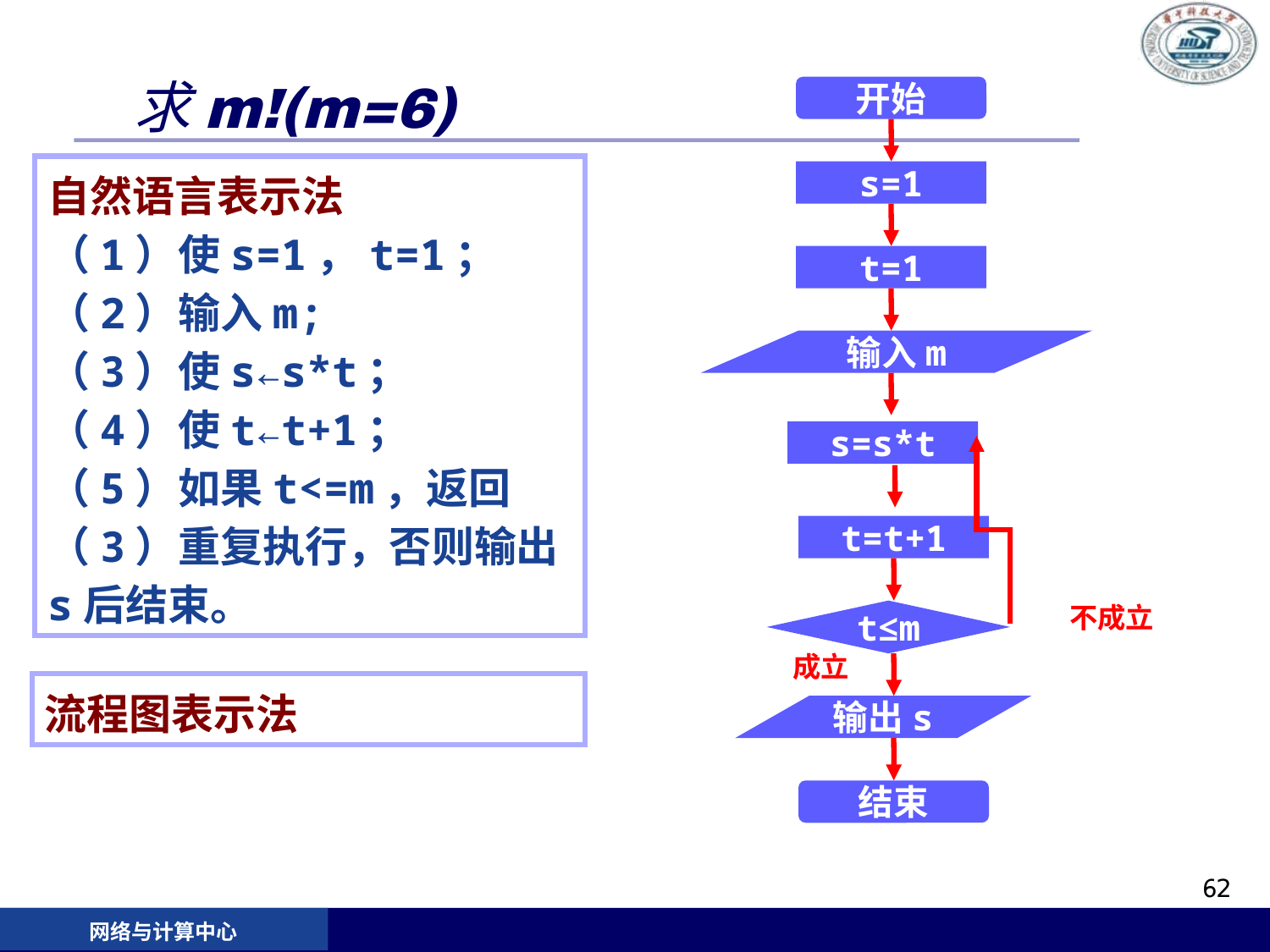

# 求m!(m=6)
开始

自然语言表示法
（1）使s=1，t=1；
（2）输入m;
（3）使s←s*t；
（4）使t←t+1；
（5）如果t<=m，返回（3）重复执行，否则输出s后结束。
s=1

t=1

输入m

s=s*t

t=t+1

不成立
t≤m
成立

流程图表示法
输出s

结束
62
网络与计算中心